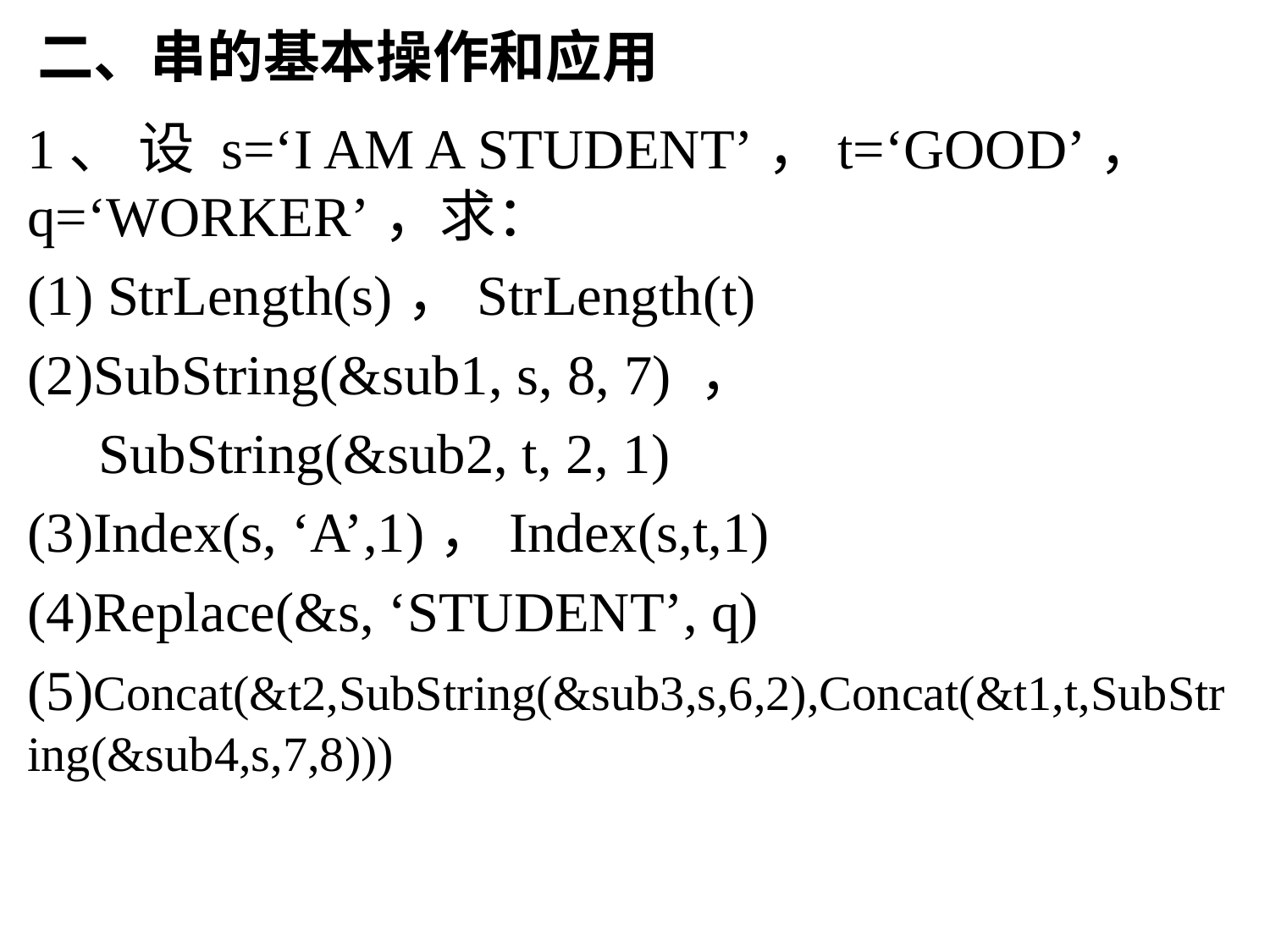

二、串的基本操作和应用
1、 设 s=‘I AM A STUDENT’，t=‘GOOD’，    q=‘WORKER’，求：
(1) StrLength(s)，StrLength(t)
(2)SubString(&sub1, s, 8, 7) ，
     SubString(&sub2, t, 2, 1)
(3)Index(s, ‘A’,1)，Index(s,t,1)
(4)Replace(&s, ‘STUDENT’, q)
(5)Concat(&t2,SubString(&sub3,s,6,2),Concat(&t1,t,SubString(&sub4,s,7,8)))